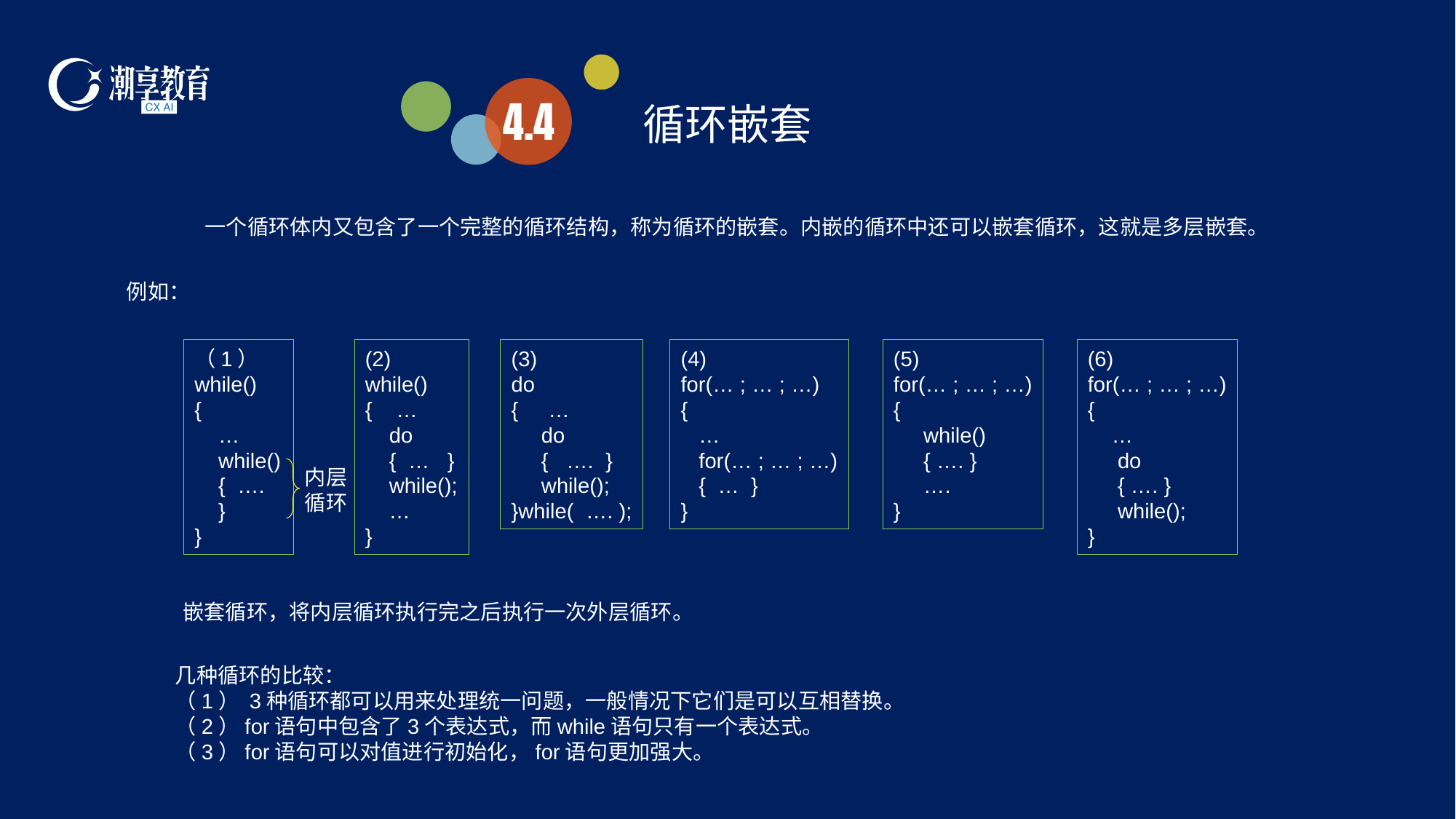

4.4

循环嵌套
一个循环体内又包含了一个完整的循环结构，称为循环的嵌套。内嵌的循环中还可以嵌套循环，这就是多层嵌套。
例如：
（1）
while()
{
    …
    while()
    {  ….
    }
}
(2)
while()
{    …
    do
    {  …   }
    while();
    …
}
(3)
do
{     …
     do
     {   ….  }
     while();
}while(  …. );
(4)
for(… ; … ; …)
{
   …
   for(… ; … ; …)
   {  …  }
}
(5)
for(… ; … ; …)
{
     while()
     { …. }
     ….
}
(6)
for(… ; … ; …)
{
    …
     do
     { …. }
     while();
}

内层循环
嵌套循环，将内层循环执行完之后执行一次外层循环。
几种循环的比较：
（1） 3种循环都可以用来处理统一问题，一般情况下它们是可以互相替换。
（2）for语句中包含了3个表达式，而while语句只有一个表达式。
（3）for语句可以对值进行初始化，for语句更加强大。